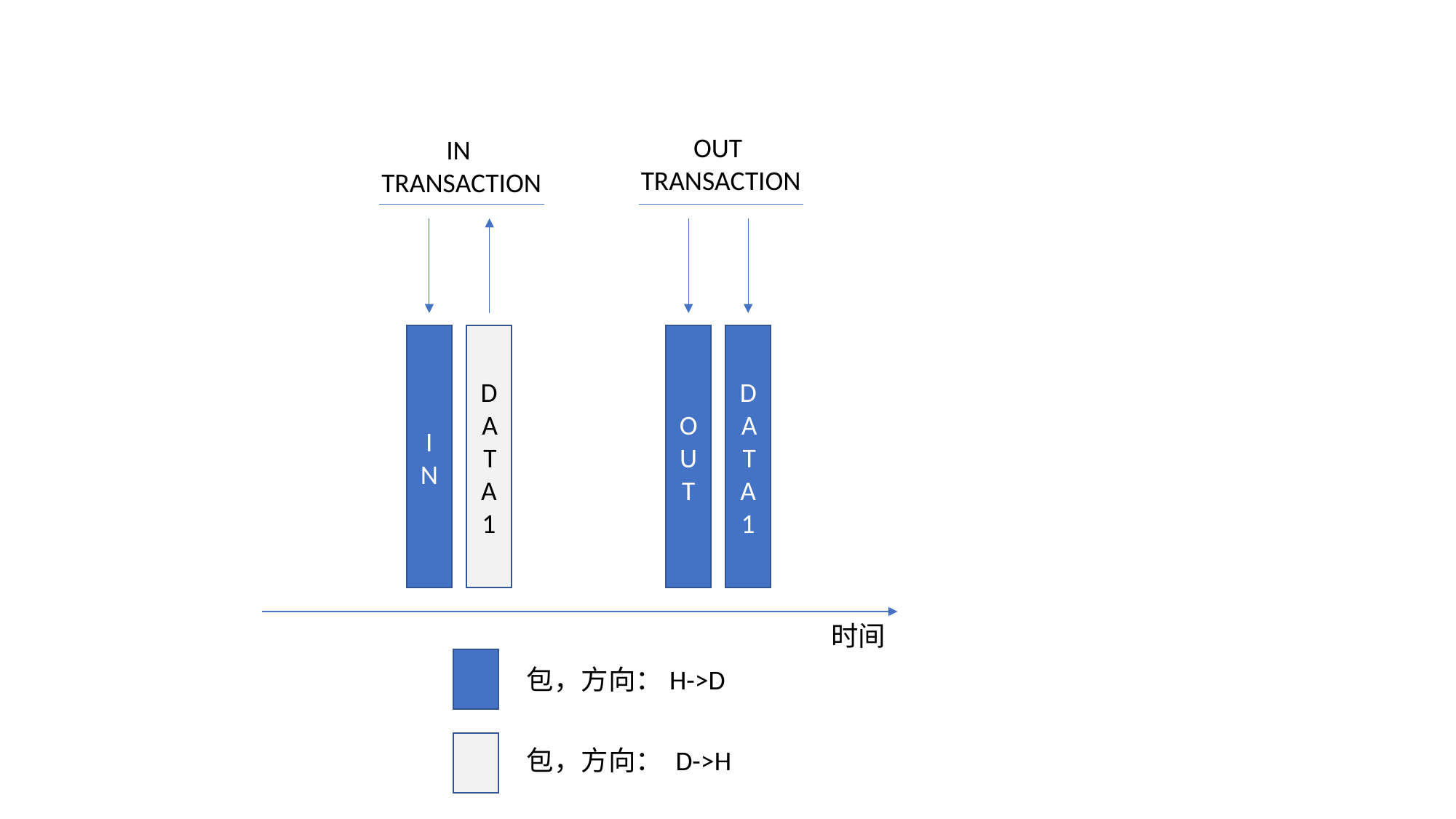

OUT
TRANSACTION
IN
TRANSACTION
OUT
DATA1
IN
DATA1
时间

包，方向：H->D

包，方向： D->H